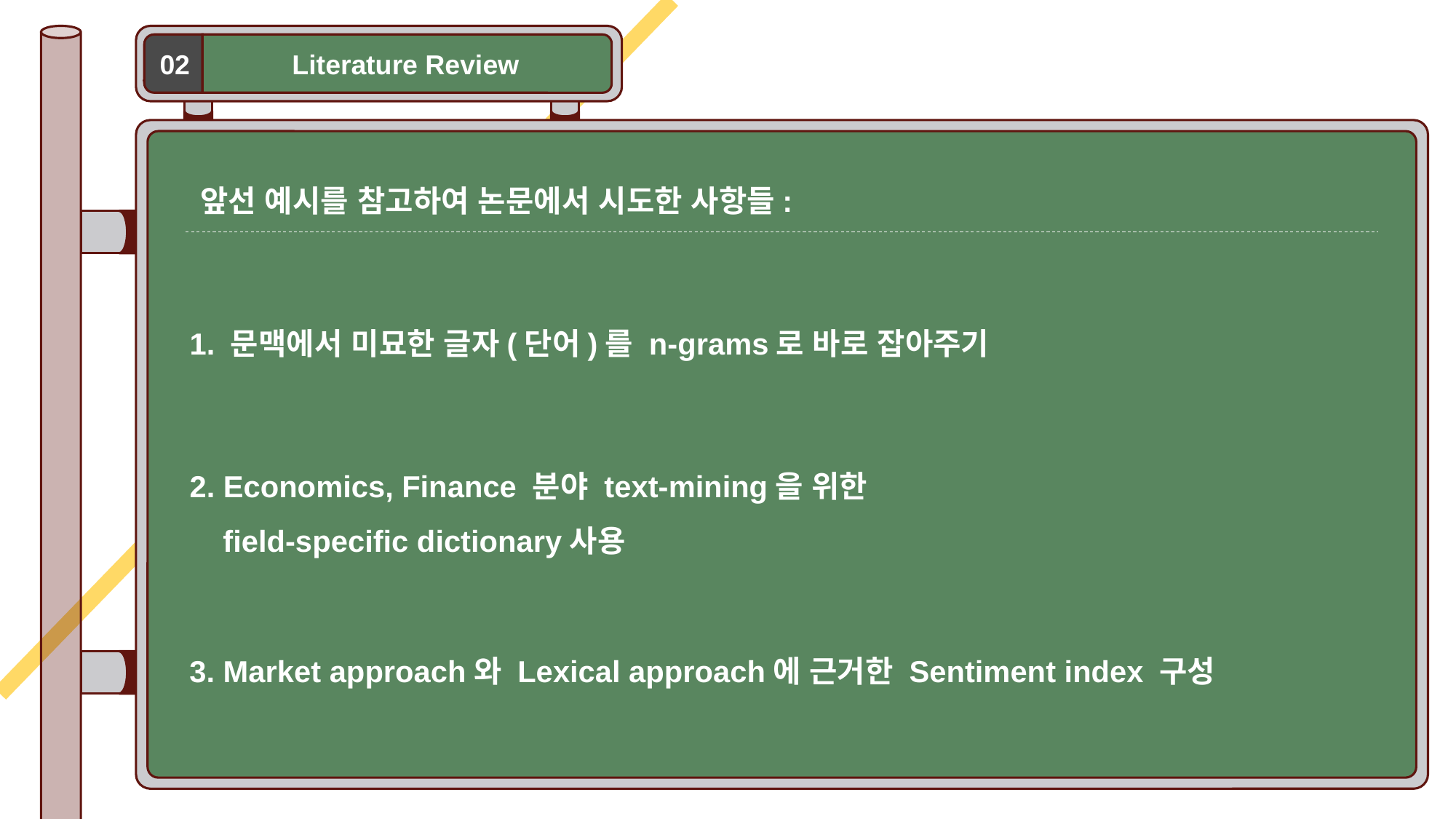

Literature Review

02
앞선 예시를 참고하여 논문에서 시도한 사항들:
1. 문맥에서 미묘한 글자(단어)를 n-grams로 바로 잡아주기
2. Economics, Finance 분야 text-mining을 위한
    field-specific dictionary사용
3. Market approach와 Lexical approach에 근거한 Sentiment index 구성